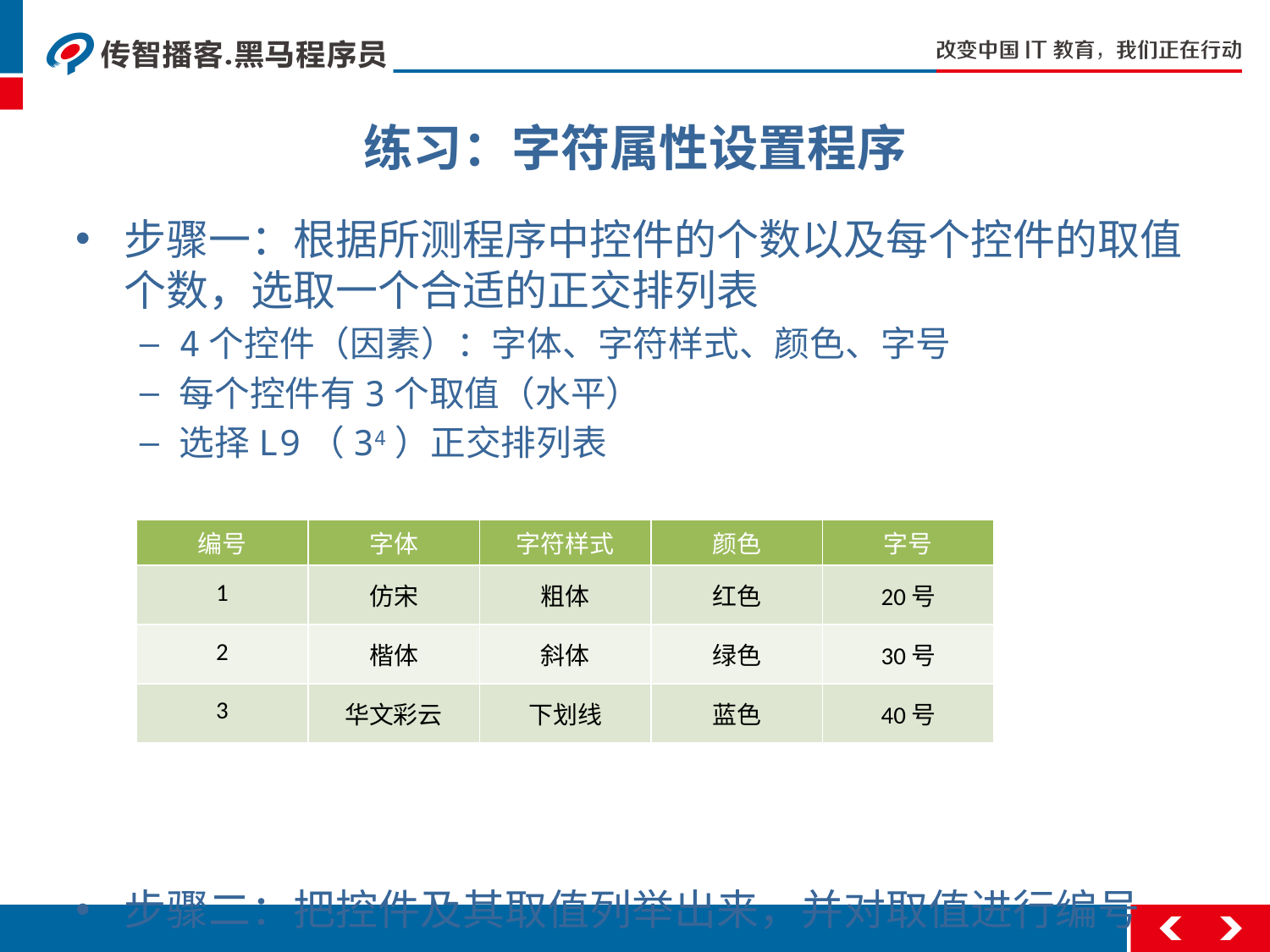

# 练习：字符属性设置程序
步骤一：根据所测程序中控件的个数以及每个控件的取值个数，选取一个合适的正交排列表
4个控件（因素）：字体、字符样式、颜色、字号
每个控件有3个取值（水平）
选择L9（34）正交排列表

步骤二：把控件及其取值列举出来，并对取值进行编号

| 编号 | 字体 | 字符样式 | 颜色 | 字号 |
| --- | --- | --- | --- | --- |
| 1 | 仿宋 | 粗体 | 红色 | 20号 |
| 2 | 楷体 | 斜体 | 绿色 | 30号 |
| 3 | 华文彩云 | 下划线 | 蓝色 | 40号 |